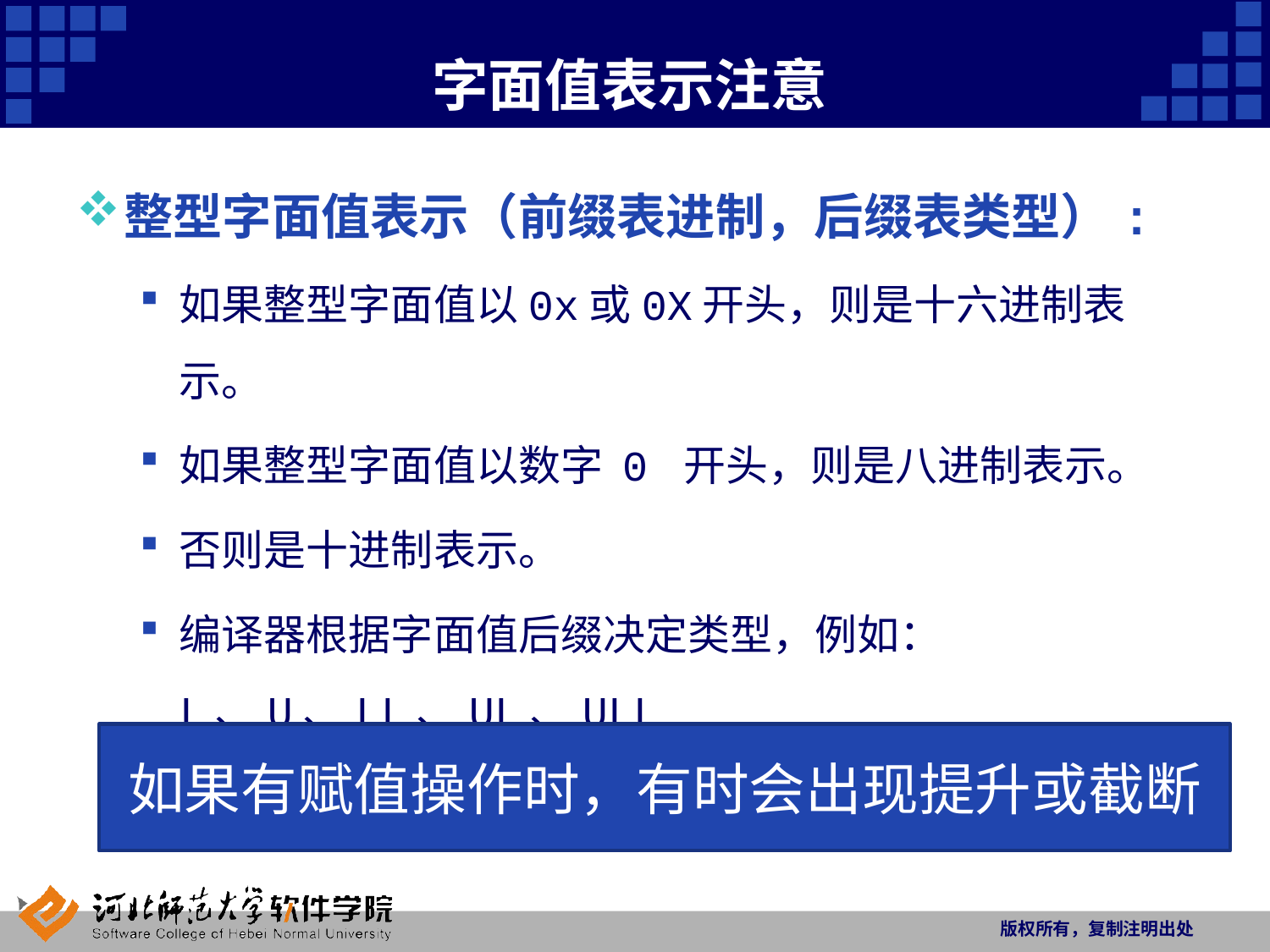

# 字面值表示注意
整型字面值表示（前缀表进制，后缀表类型）:
如果整型字面值以0x或0X开头，则是十六进制表示。
如果整型字面值以数字 0 开头，则是八进制表示。
否则是十进制表示。
编译器根据字面值后缀决定类型，例如：L、U、LL、UL、ULL
如果有赋值操作时，有时会出现提升或截断
版权所有，复制注明出处